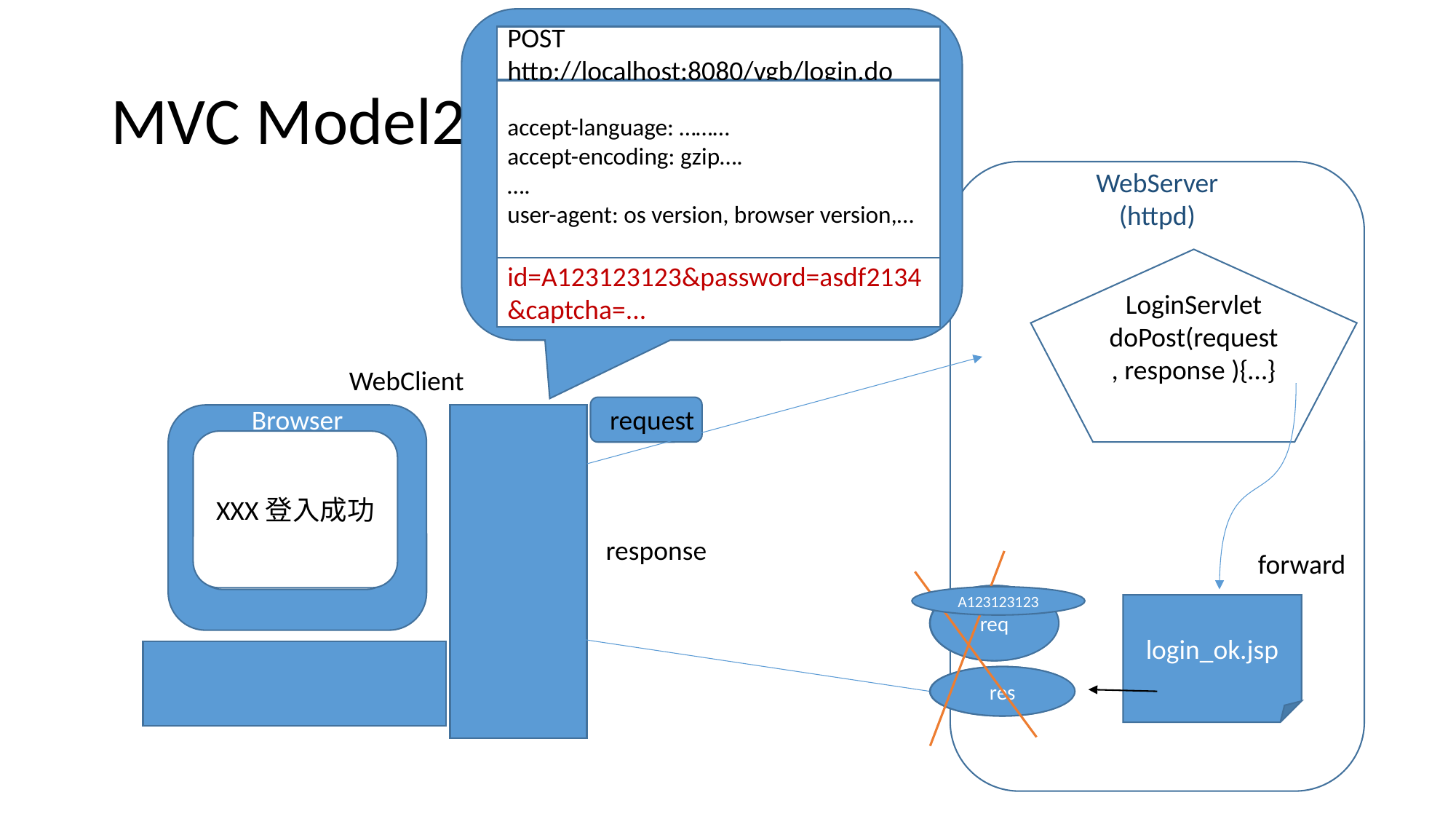

POST http://localhost:8080/vgb/login.do
# MVC Model2
accept-language: ………
accept-encoding: gzip….
….
user-agent: os version, browser version,…
WebServer
(httpd)

LoginServlet
doPost(request , response ){…}

id=A123123123&password=asdf2134&captcha=...
WebClient
request

Browser

XXX登入成功
http://.../login.jsp

response

forward

req
req
A123123123
login_ok.jsp

res
res